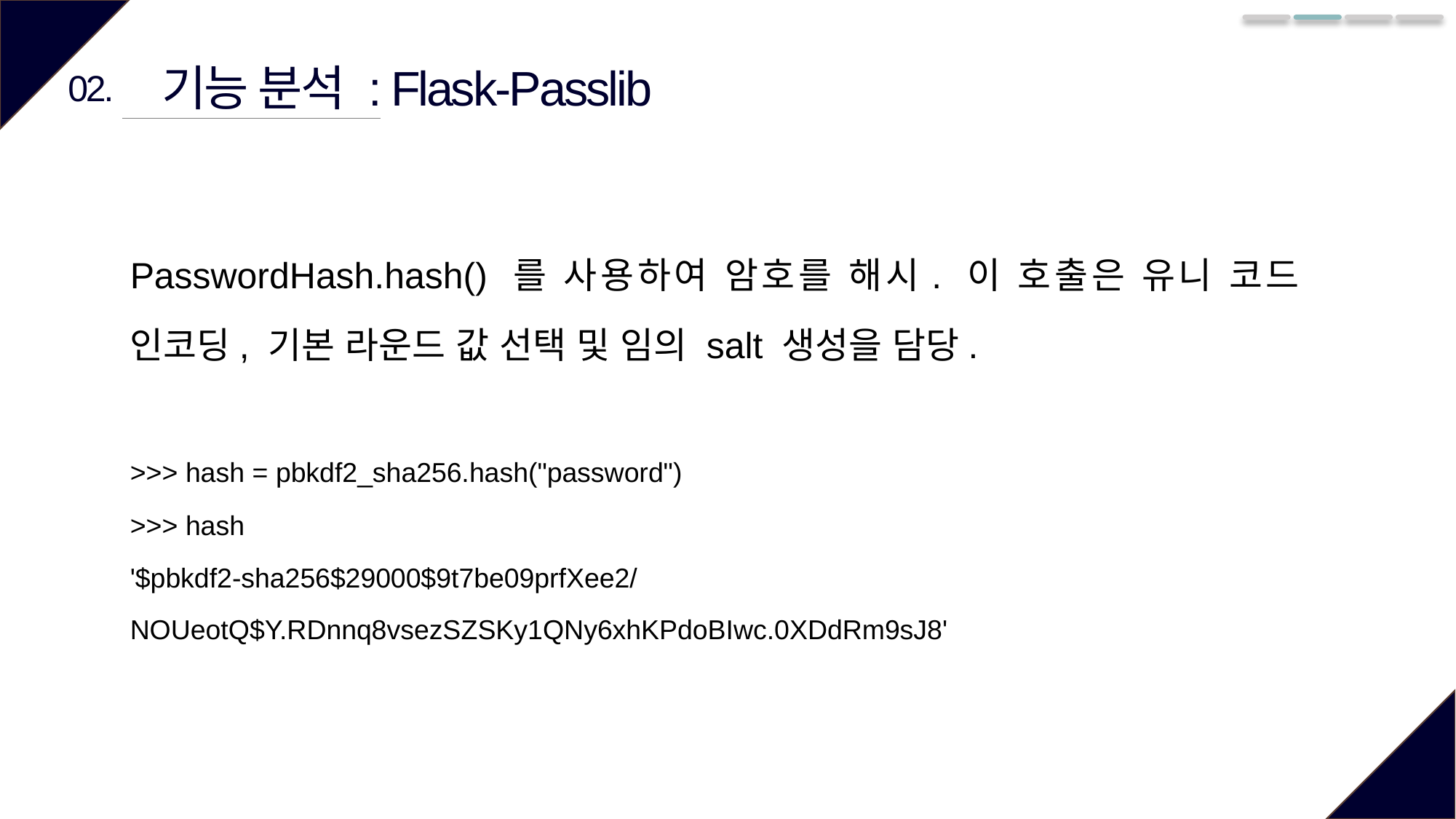

기능 분석 : Flask-Passlib
02.
PasswordHash.hash() 를 사용하여 암호를 해시. 이 호출은 유니 코드 인코딩, 기본 라운드 값 선택 및 임의 salt 생성을 담당.

>>> hash = pbkdf2_sha256.hash("password")
>>> hash
'$pbkdf2-sha256$29000$9t7be09prfXee2/NOUeotQ$Y.RDnnq8vsezSZSKy1QNy6xhKPdoBIwc.0XDdRm9sJ8'